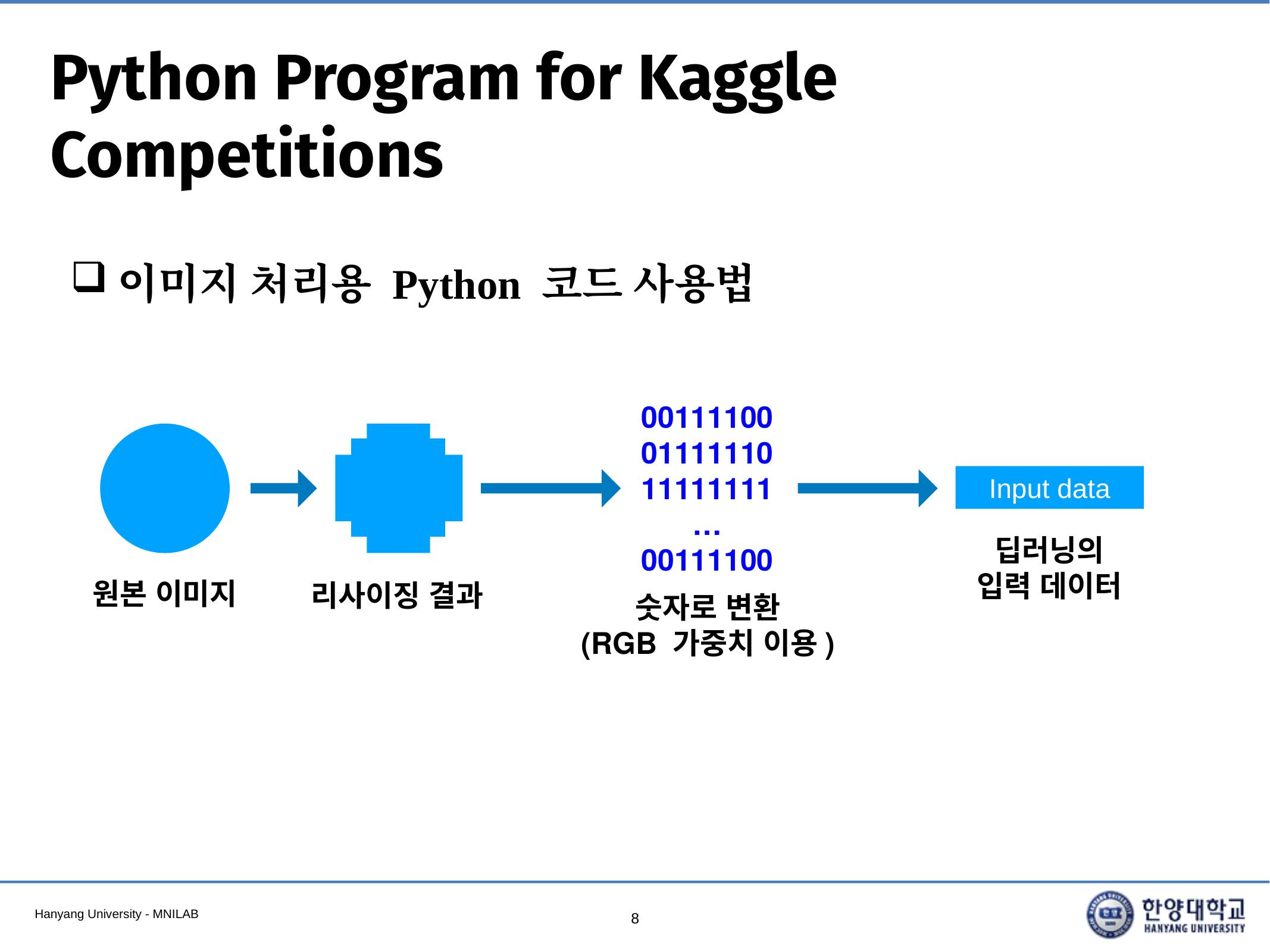

# Python Program for Kaggle Competitions
이미지 처리용 Python 코드 사용법
00111100
01111110
11111111
…
00111100

Input data

딥러닝의
입력 데이터
원본 이미지
리사이징 결과
숫자로 변환
(RGB 가중치 이용)
8